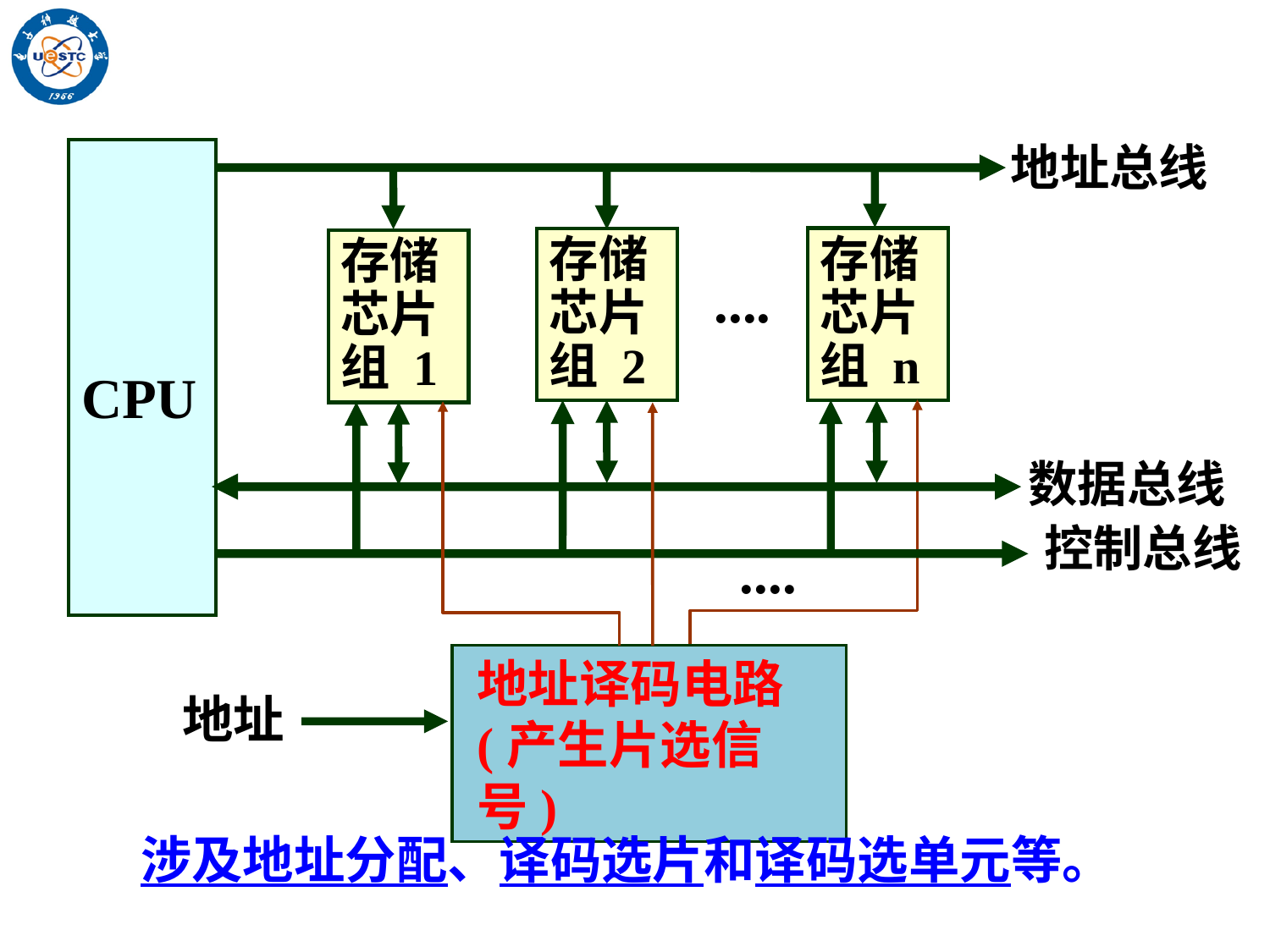

地址总线

CPU

存储芯片组 n
存储芯片组 2
存储芯片组 1
....

数据总线

控制总线

....
地址译码电路(产生片选信号)
地址

涉及地址分配、译码选片和译码选单元等。